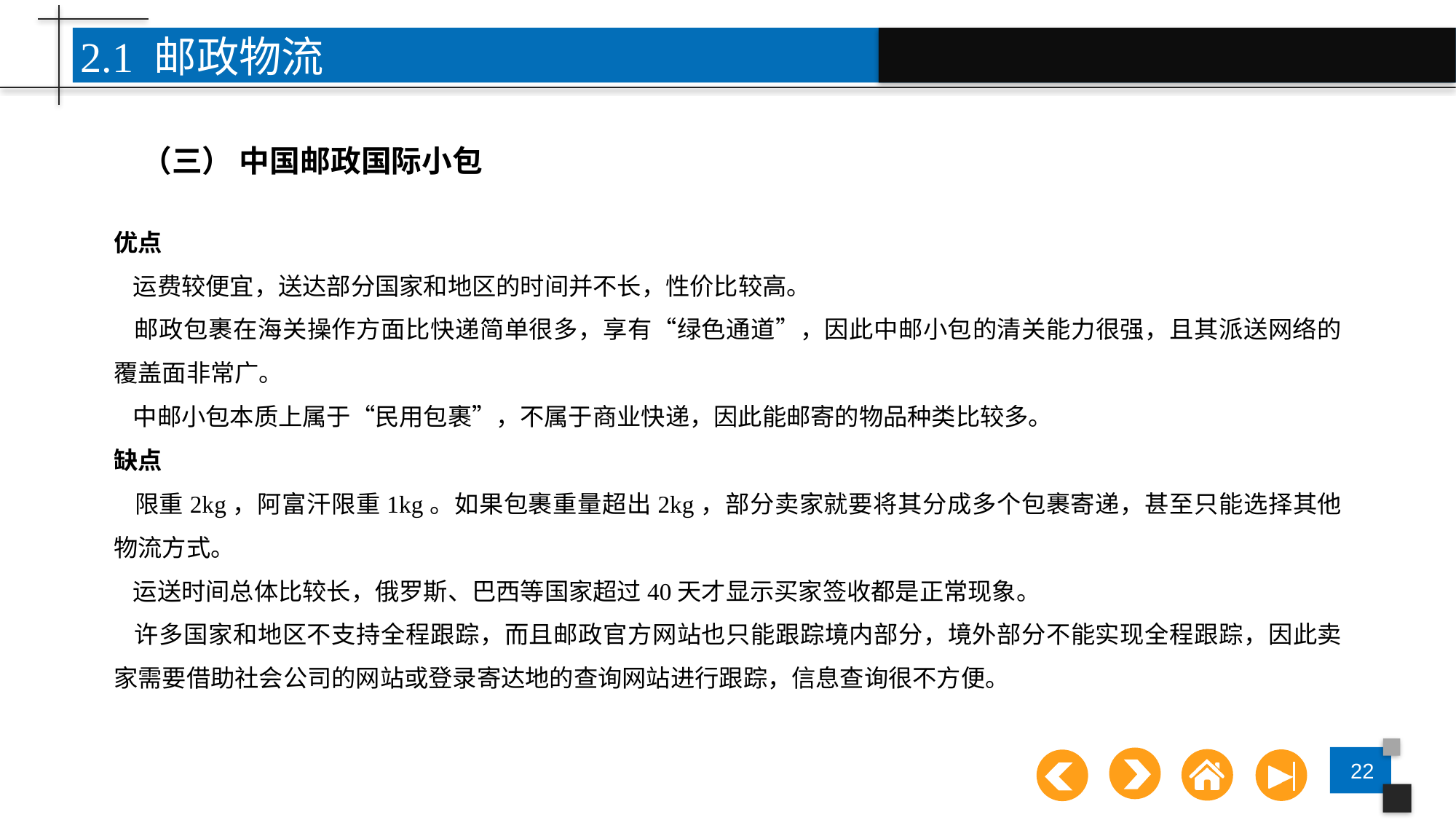

2.1 邮政物流
（三） 中国邮政国际小包
优点
  运费较便宜，送达部分国家和地区的时间并不长，性价比较高。
  邮政包裹在海关操作方面比快递简单很多，享有“绿色通道”，因此中邮小包的清关能力很强，且其派送网络的覆盖面非常广。
  中邮小包本质上属于“民用包裹”，不属于商业快递，因此能邮寄的物品种类比较多。
缺点
  限重2kg，阿富汗限重1kg。如果包裹重量超出2kg，部分卖家就要将其分成多个包裹寄递，甚至只能选择其他物流方式。
  运送时间总体比较长，俄罗斯、巴西等国家超过40天才显示买家签收都是正常现象。
  许多国家和地区不支持全程跟踪，而且邮政官方网站也只能跟踪境内部分，境外部分不能实现全程跟踪，因此卖家需要借助社会公司的网站或登录寄达地的查询网站进行跟踪，信息查询很不方便。